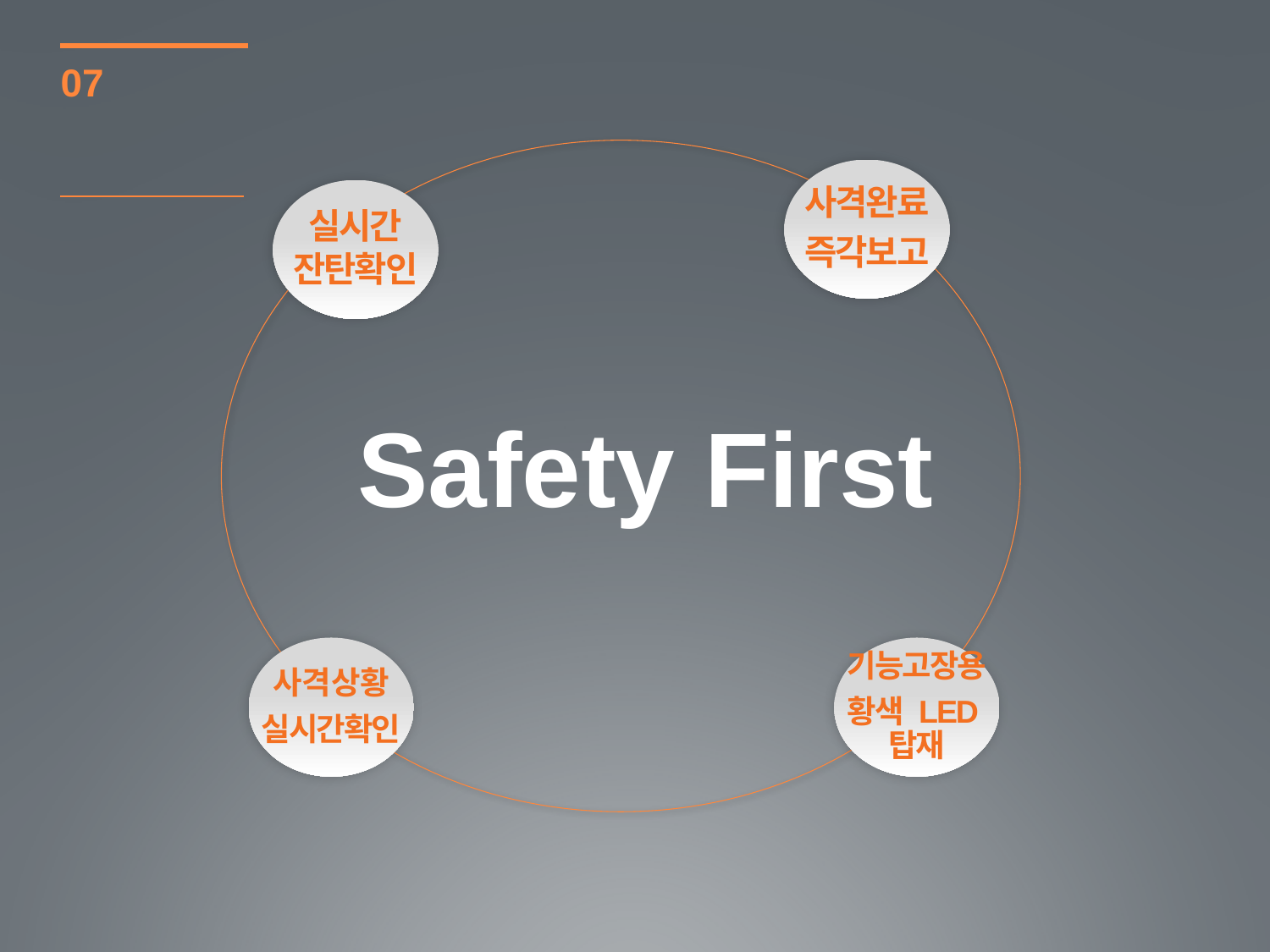

07

사격완료
즉각보고

실시간
잔탄확인

Safety First
사격상황
실시간확인

기능고장용
황색 LED탑재